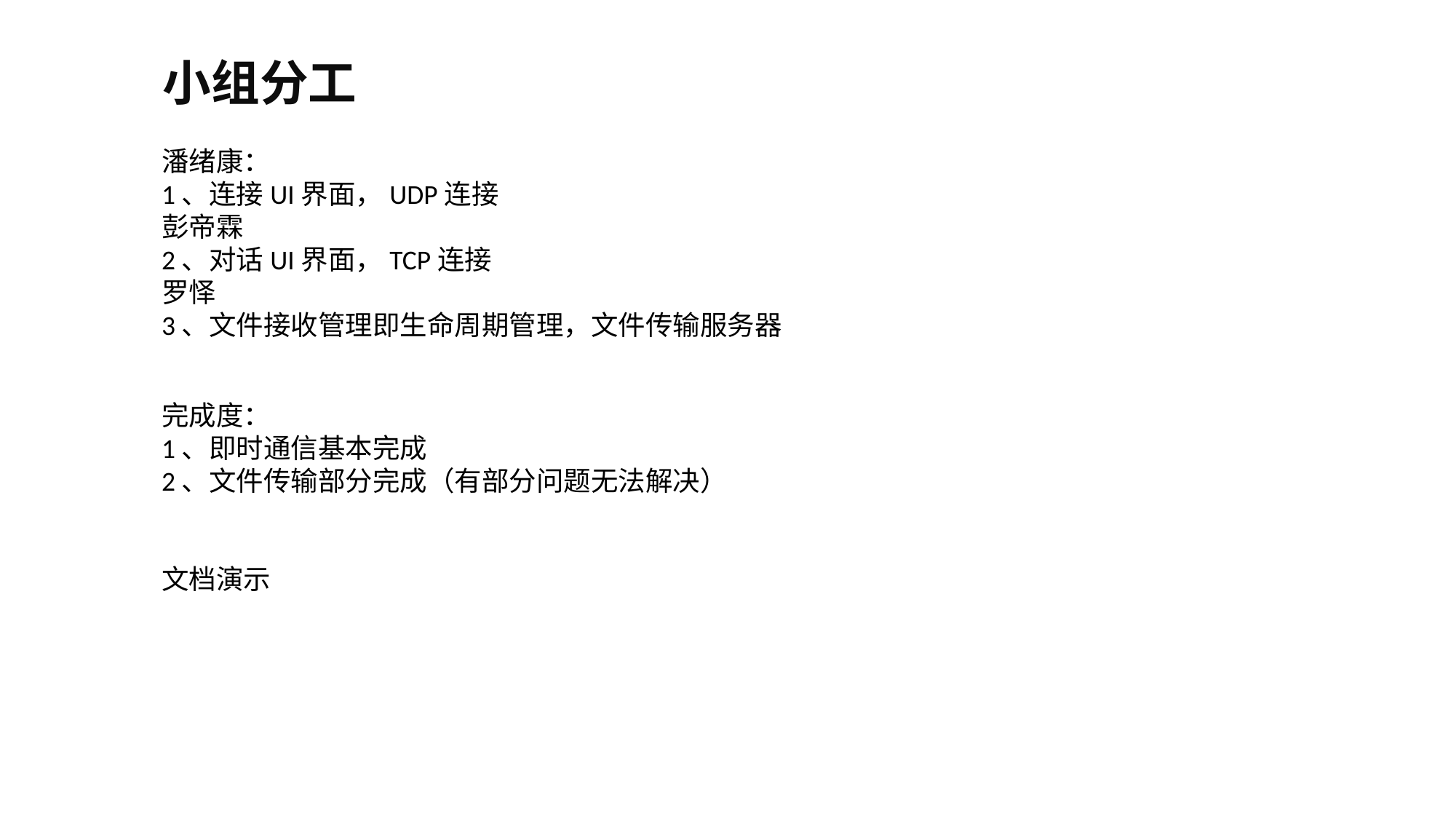

小组分工

潘绪康：
1、连接UI界面，UDP连接
彭帝霖
2、对话UI界面，TCP连接
罗怿
3、文件接收管理即生命周期管理，文件传输服务器

完成度：
1、即时通信基本完成
2、文件传输部分完成（有部分问题无法解决）

文档演示